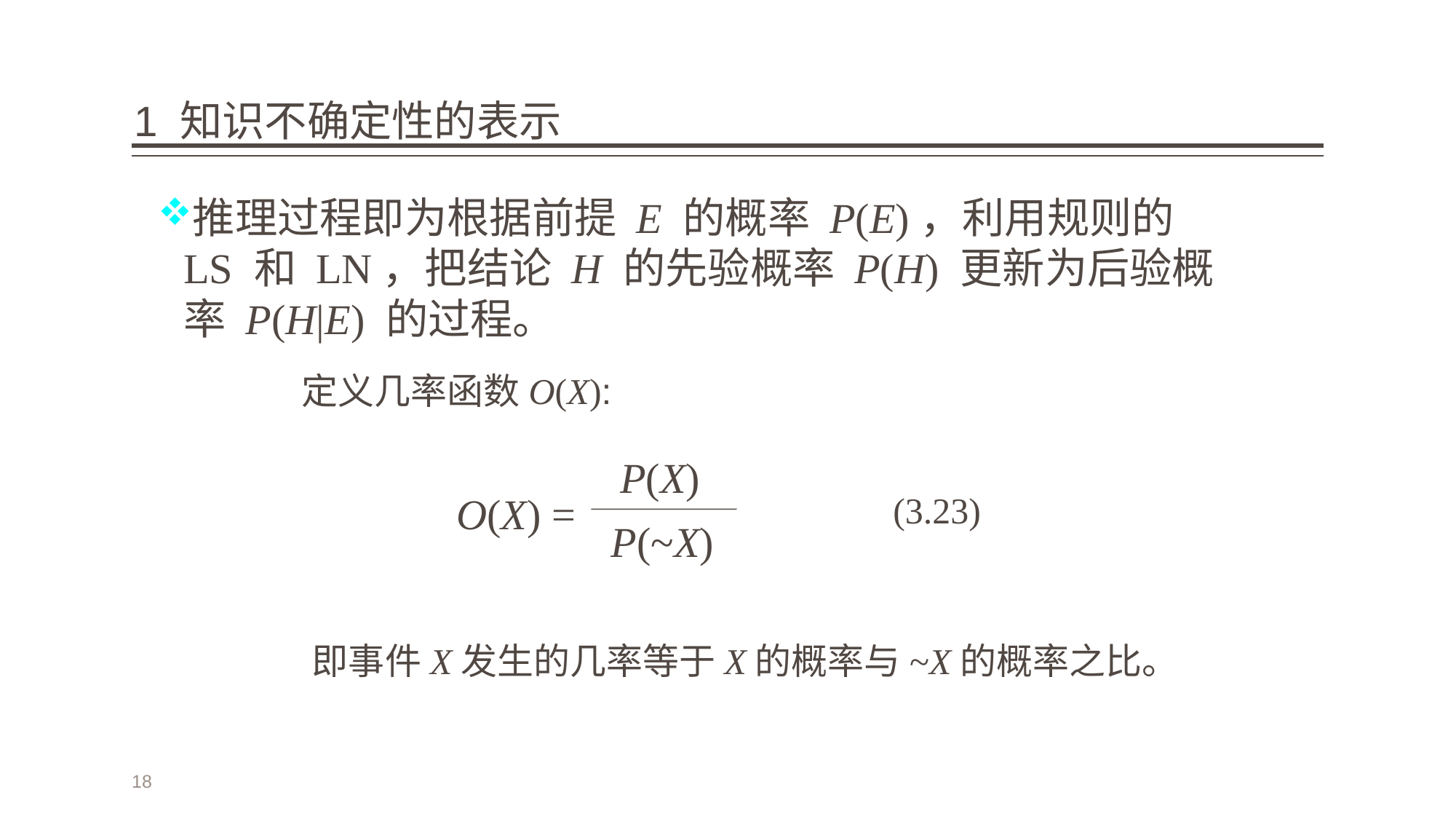

# 1 知识不确定性的表示
推理过程即为根据前提 E 的概率 P(E)，利用规则的 LS 和 LN，把结论 H 的先验概率 P(H) 更新为后验概率 P(H|E) 的过程。
定义几率函数O(X):
P(X)
O(X) =

P(~X)
(3.23)
即事件X发生的几率等于X的概率与~X的概率之比。
18